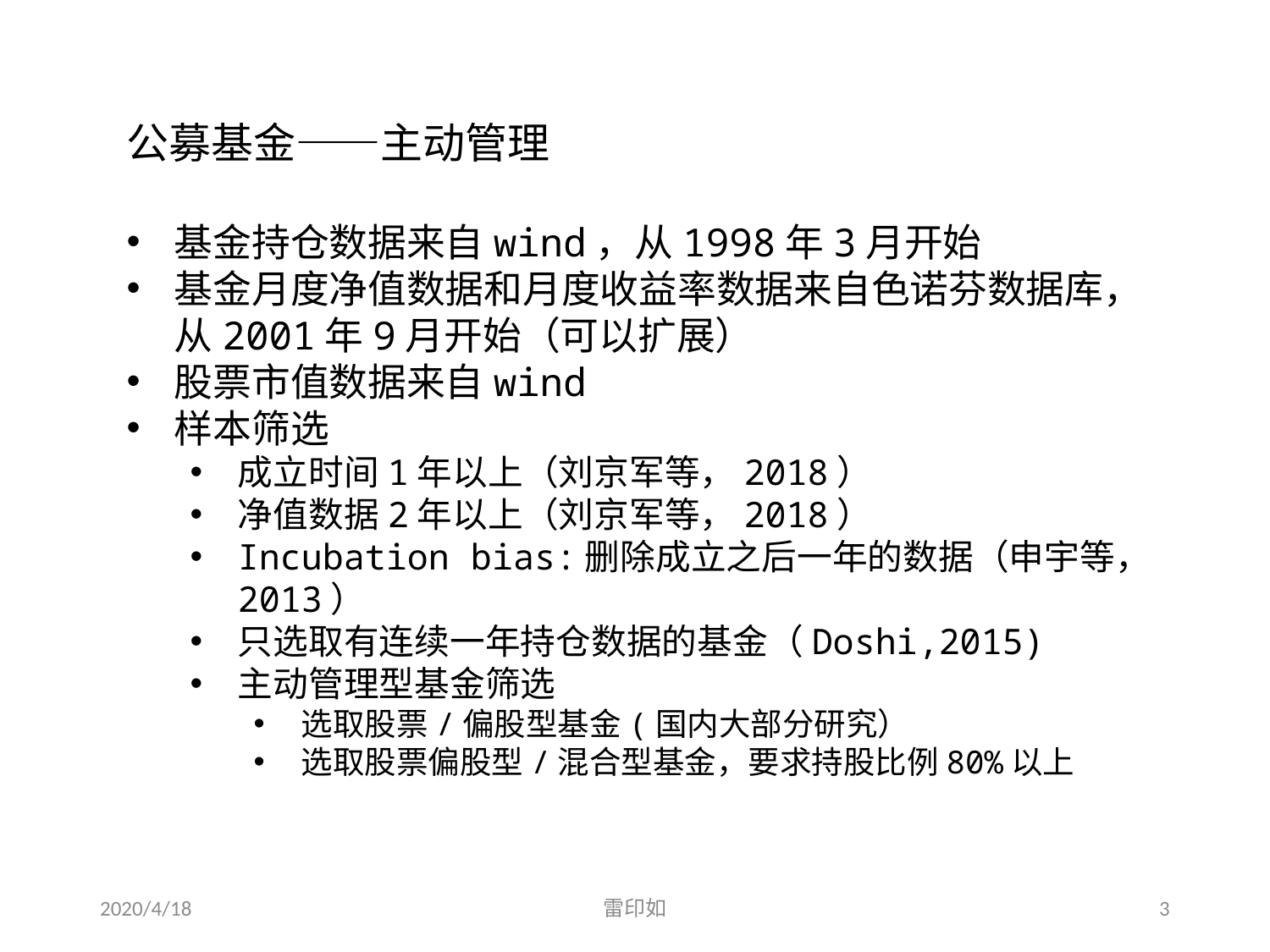

公募基金——主动管理

基金持仓数据来自wind，从1998年3月开始
基金月度净值数据和月度收益率数据来自色诺芬数据库，从2001年9月开始（可以扩展）
股票市值数据来自wind
样本筛选
成立时间1年以上（刘京军等，2018）
净值数据2年以上（刘京军等，2018）
Incubation bias:删除成立之后一年的数据（申宇等，2013）
只选取有连续一年持仓数据的基金（Doshi,2015)
主动管理型基金筛选
选取股票/偏股型基金(国内大部分研究）
选取股票偏股型/混合型基金，要求持股比例80%以上

2020/4/18
雷印如
3